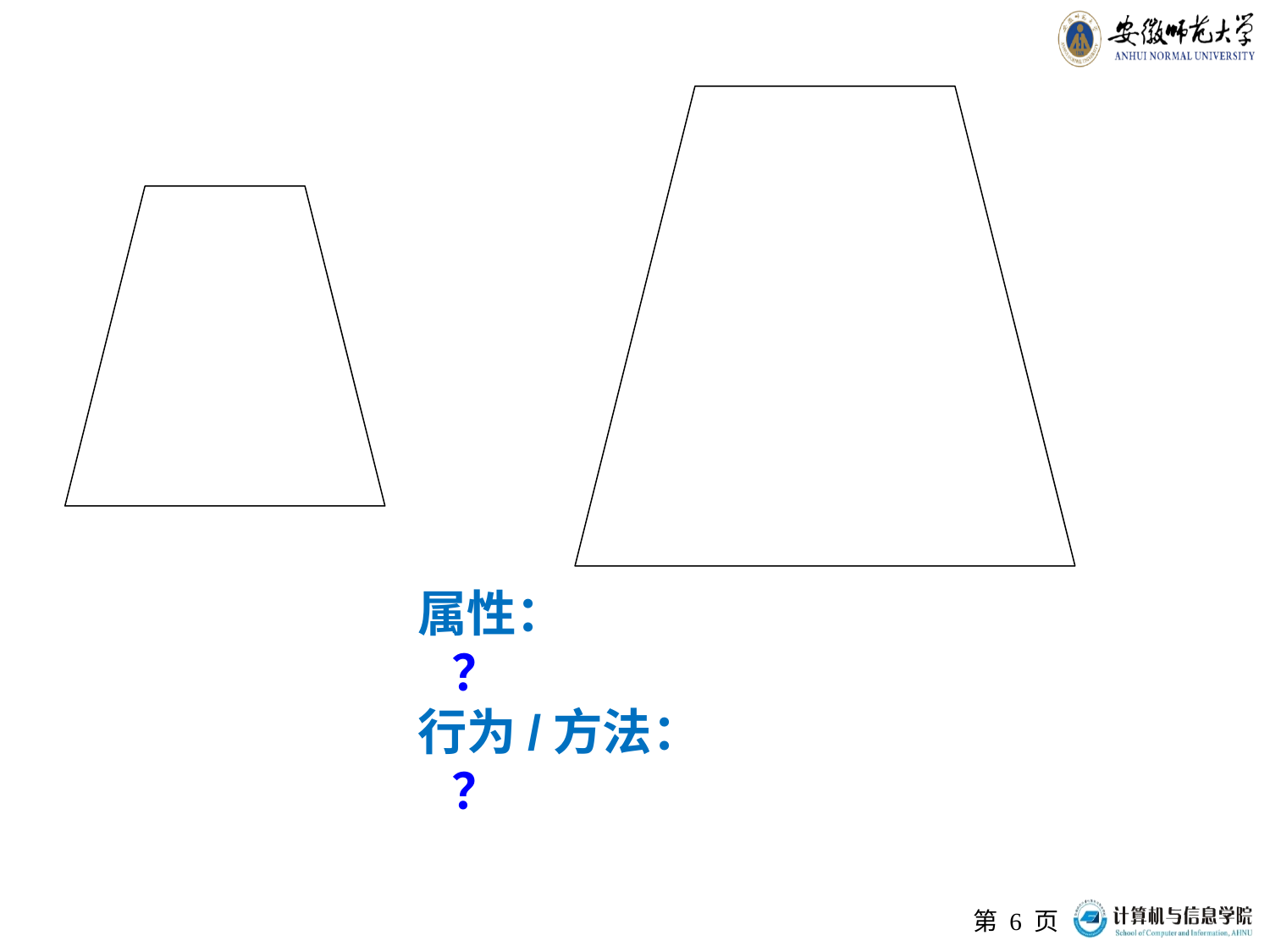

属性：
  ？
行为/方法：
  ？
第 6 页